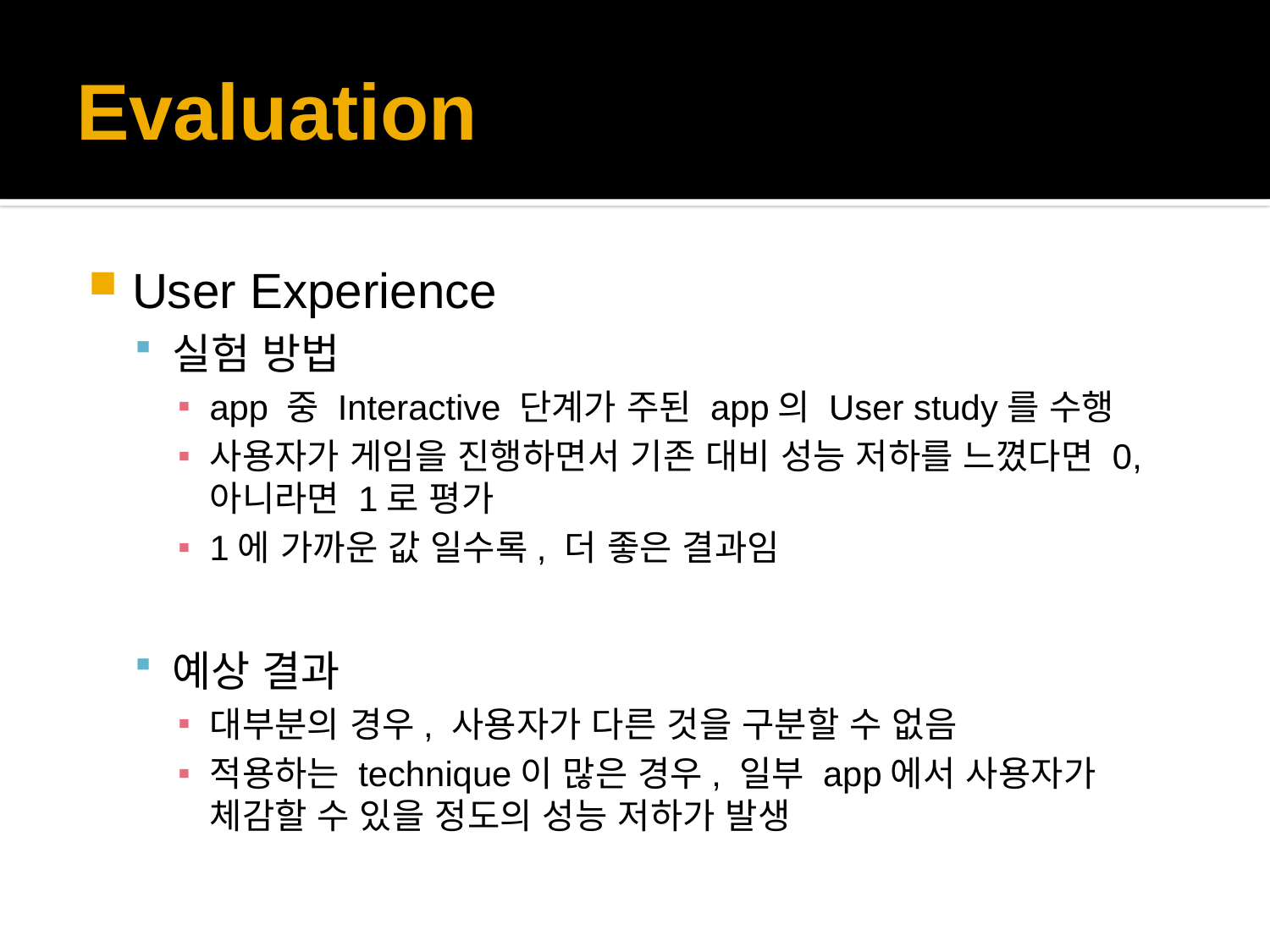

# Evaluation
User Experience
실험 방법
app 중 Interactive 단계가 주된 app의 User study를 수행
사용자가 게임을 진행하면서 기존 대비 성능 저하를 느꼈다면 0, 아니라면 1로 평가
1에 가까운 값 일수록, 더 좋은 결과임

예상 결과
대부분의 경우, 사용자가 다른 것을 구분할 수 없음
적용하는 technique이 많은 경우, 일부 app에서 사용자가 체감할 수 있을 정도의 성능 저하가 발생